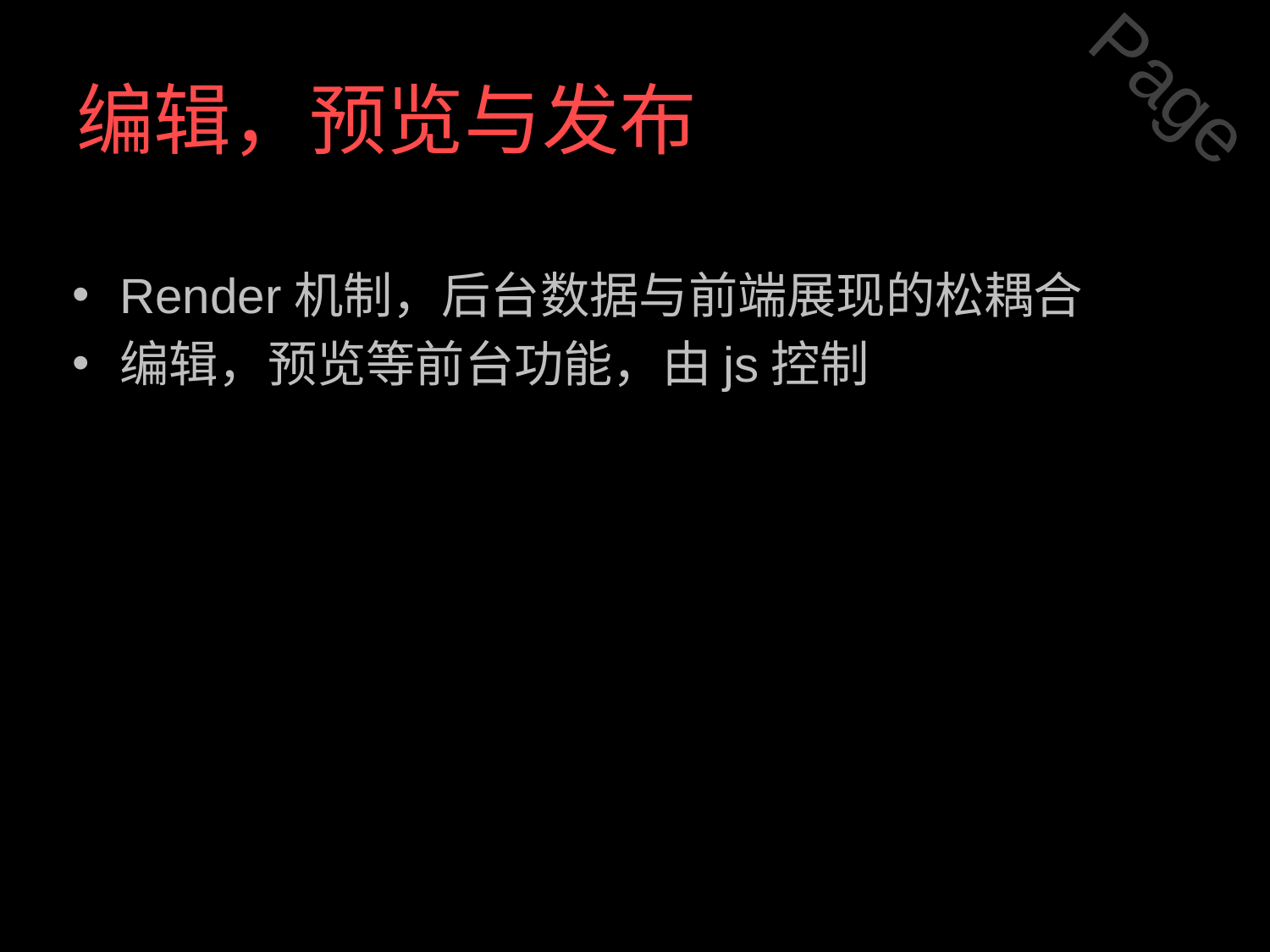

Page
# 编辑，预览与发布
Render机制，后台数据与前端展现的松耦合
编辑，预览等前台功能，由js控制